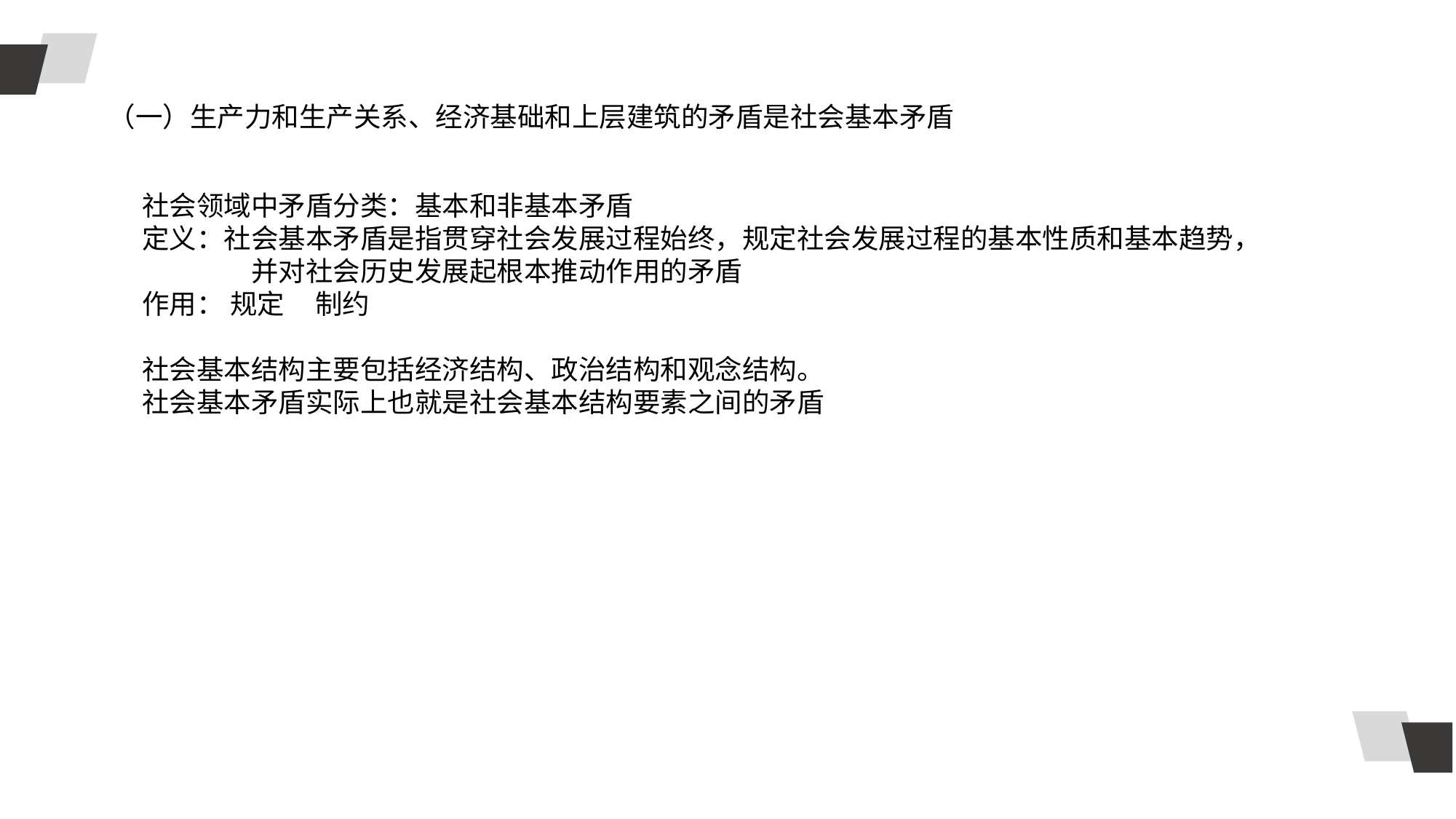

（一）生产力和生产关系、经济基础和上层建筑的矛盾是社会基本矛盾

社会领域中矛盾分类：基本和非基本矛盾
定义：社会基本矛盾是指贯穿社会发展过程始终，规定社会发展过程的基本性质和基本趋势，	并对社会历史发展起根本推动作用的矛盾
作用： 规定     制约

社会基本结构主要包括经济结构、政治结构和观念结构。
社会基本矛盾实际上也就是社会基本结构要素之间的矛盾